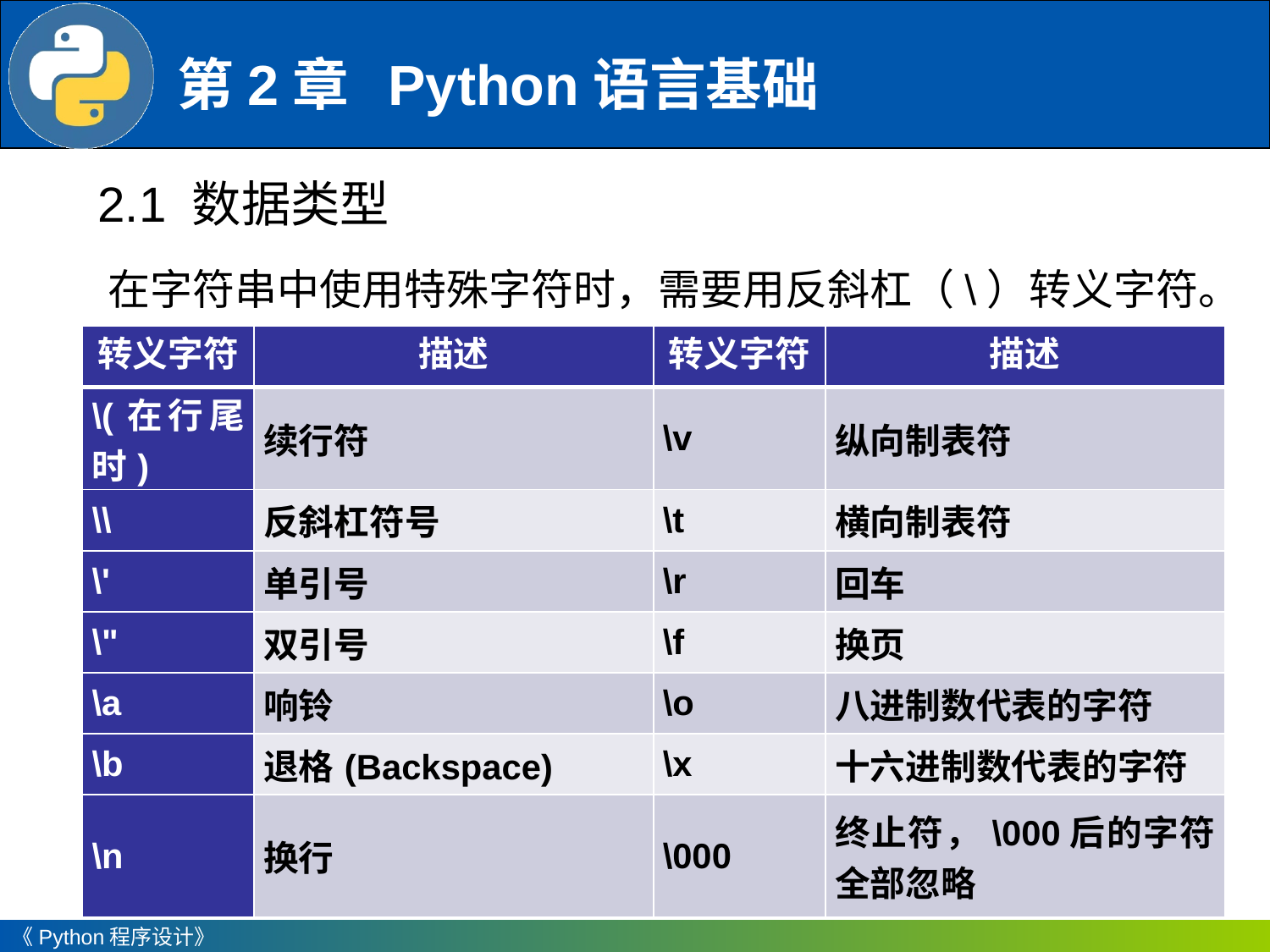

2.1 数据类型
在字符串中使用特殊字符时，需要用反斜杠（\）转义字符。
| 转义字符 | 描述 | 转义字符 | 描述 |
| --- | --- | --- | --- |
| \(在行尾时) | 续行符 | \v | 纵向制表符 |
| \\ | 反斜杠符号 | \t | 横向制表符 |
| \' | 单引号 | \r | 回车 |
| \" | 双引号 | \f | 换页 |
| \a | 响铃 | \o | 八进制数代表的字符 |
| \b | 退格(Backspace) | \x | 十六进制数代表的字符 |
| \n | 换行 | \000 | 终止符，\000后的字符全部忽略 |